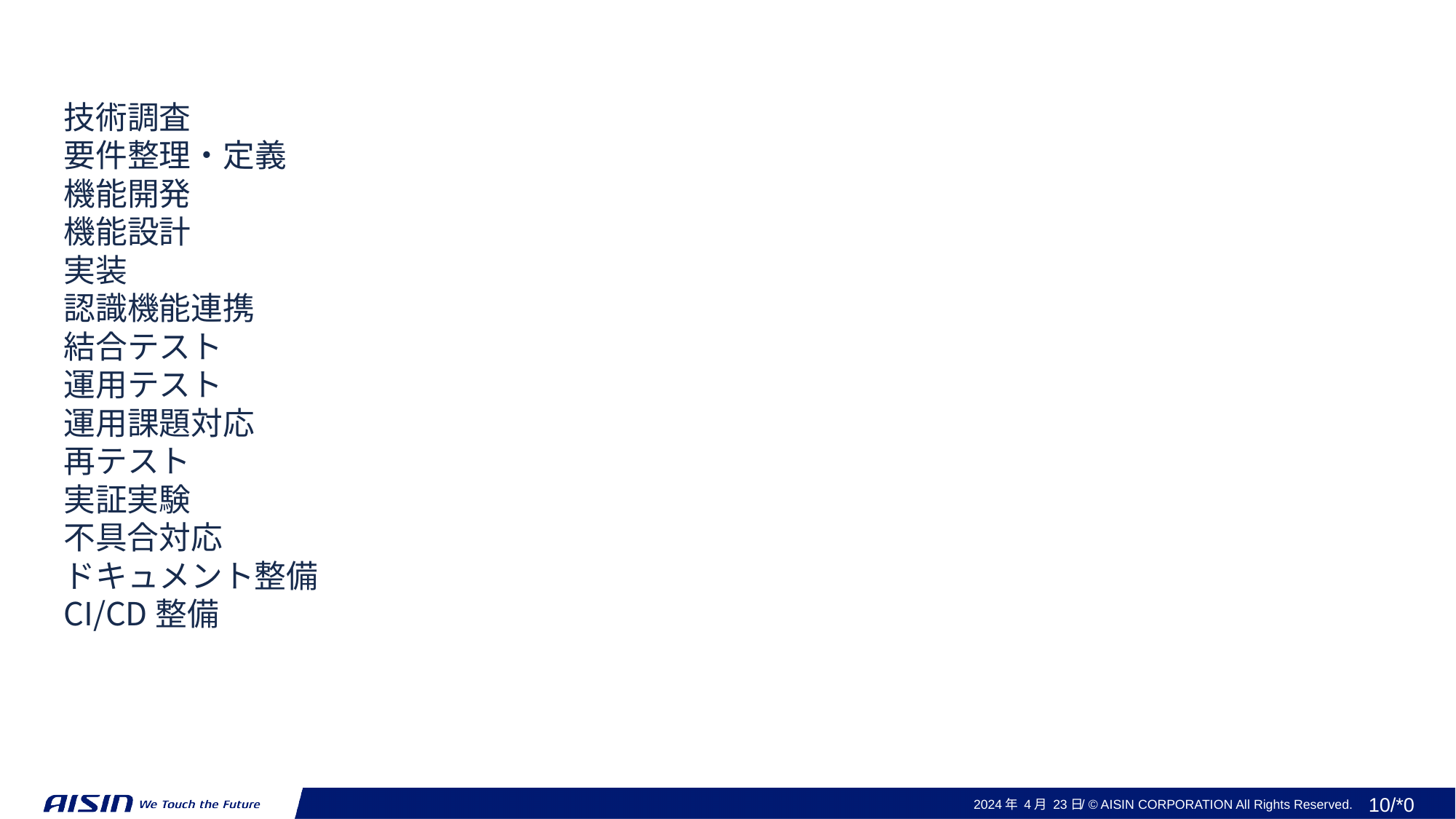

技術調査　　　　　
要件整理・定義
機能開発
機能設計　　　
実装　　　　　
認識機能連携　
結合テスト
運用テスト　　　　
運用課題対応
再テスト　　　　　
実証実験
不具合対応　　　　
ドキュメント整備　
CI/CD整備
2024年 4月 23日